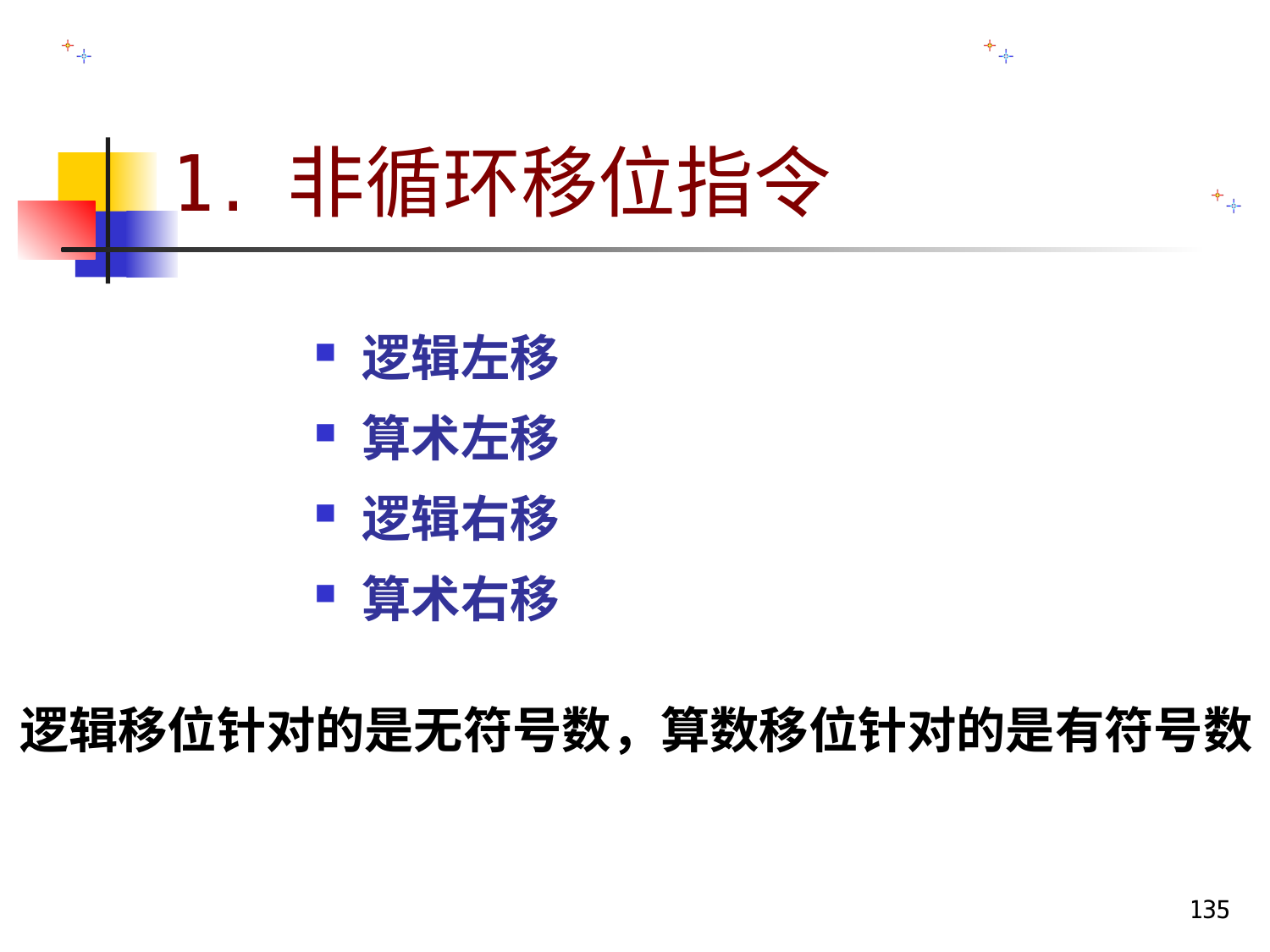

# 1. 非循环移位指令
逻辑左移
算术左移
逻辑右移
算术右移
逻辑移位针对的是无符号数，算数移位针对的是有符号数
135